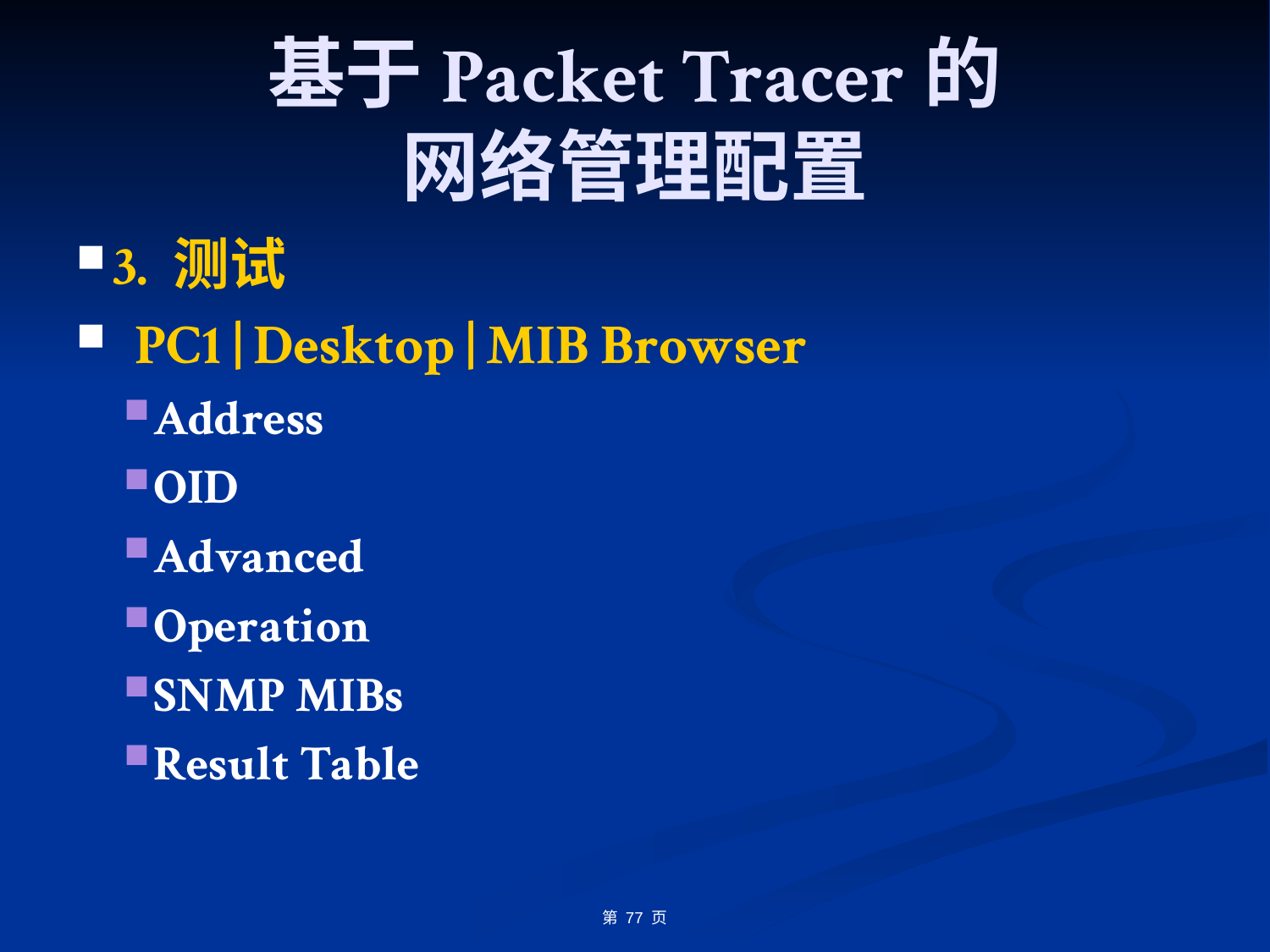

# 基于Packet Tracer的 网络管理配置
3. 测试
  PC1 | Desktop | MIB Browser
Address
OID
Advanced
Operation
SNMP MIBs
Result Table
第 77 页